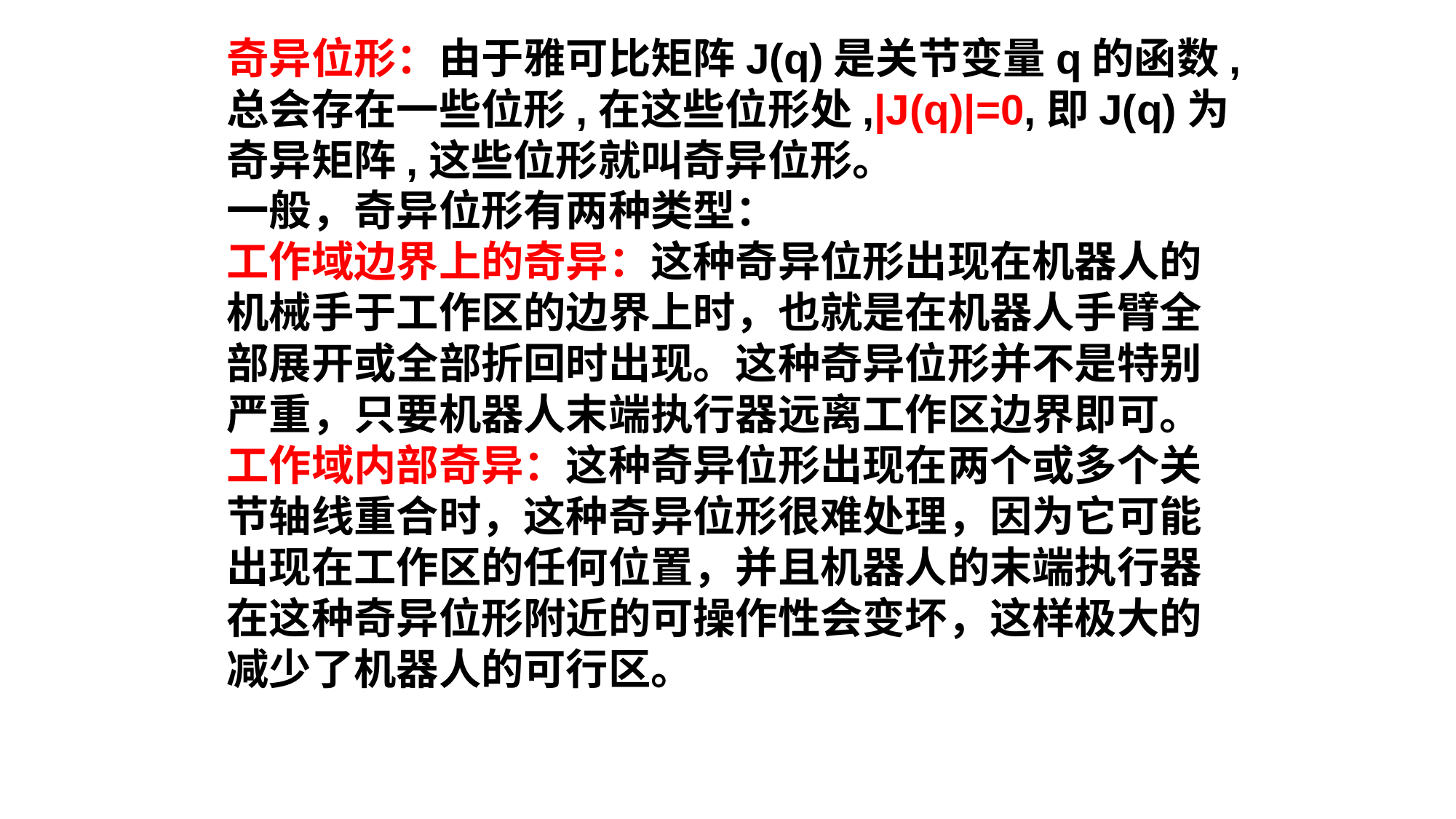

奇异位形：由于雅可比矩阵J(q)是关节变量q的函数,总会存在一些位形,在这些位形处,|J(q)|=0,即J(q)为奇异矩阵,这些位形就叫奇异位形。
一般，奇异位形有两种类型：
工作域边界上的奇异：这种奇异位形出现在机器人的机械手于工作区的边界上时，也就是在机器人手臂全部展开或全部折回时出现。这种奇异位形并不是特别严重，只要机器人末端执行器远离工作区边界即可。
工作域内部奇异：这种奇异位形出现在两个或多个关节轴线重合时，这种奇异位形很难处理，因为它可能出现在工作区的任何位置，并且机器人的末端执行器在这种奇异位形附近的可操作性会变坏，这样极大的减少了机器人的可行区。